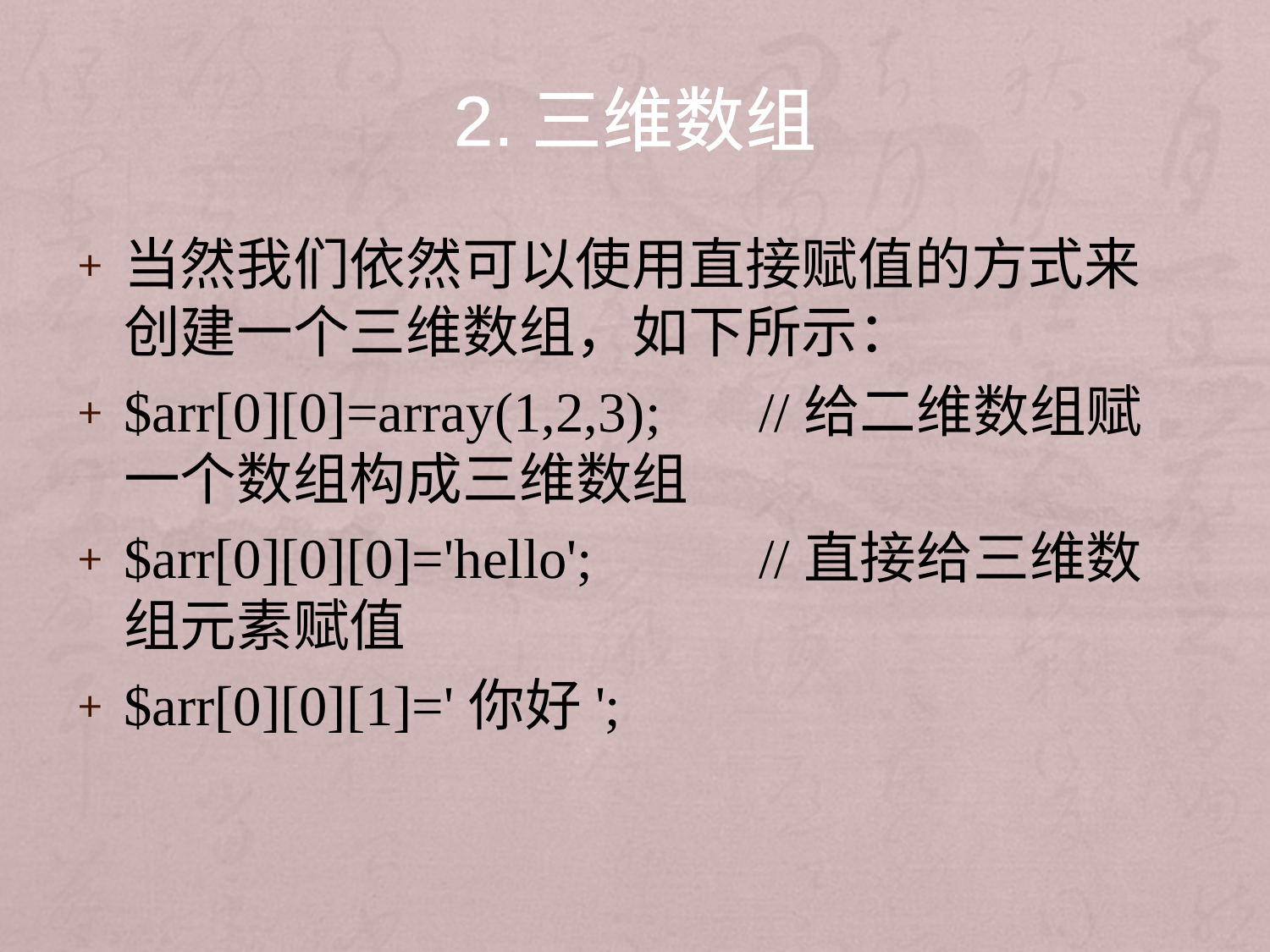

# 2.三维数组
当然我们依然可以使用直接赋值的方式来创建一个三维数组，如下所示：
$arr[0][0]=array(1,2,3);	//给二维数组赋一个数组构成三维数组
$arr[0][0][0]='hello';		//直接给三维数组元素赋值
$arr[0][0][1]='你好';